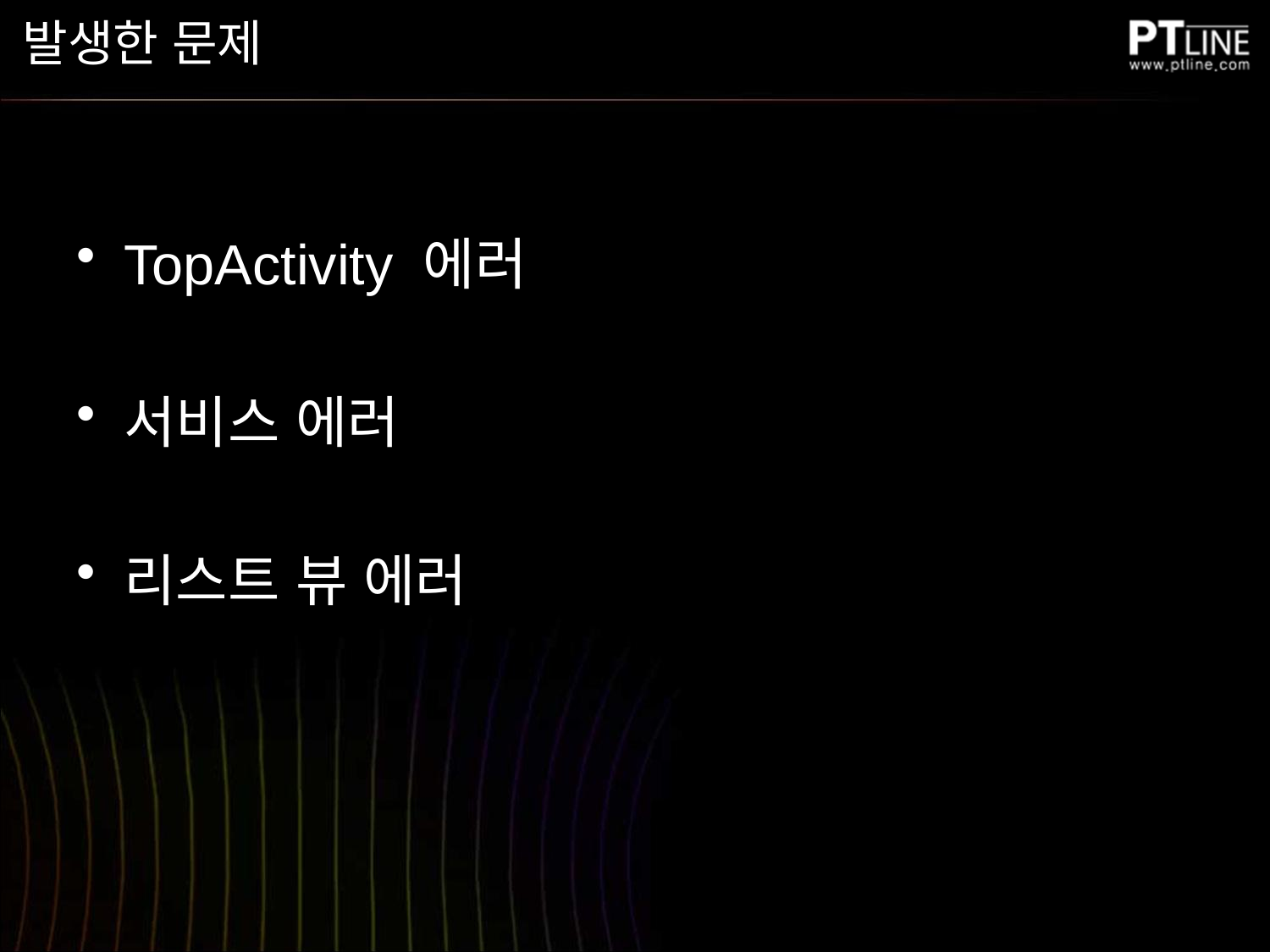

# 발생한 문제
TopActivity 에러

서비스 에러

리스트 뷰 에러